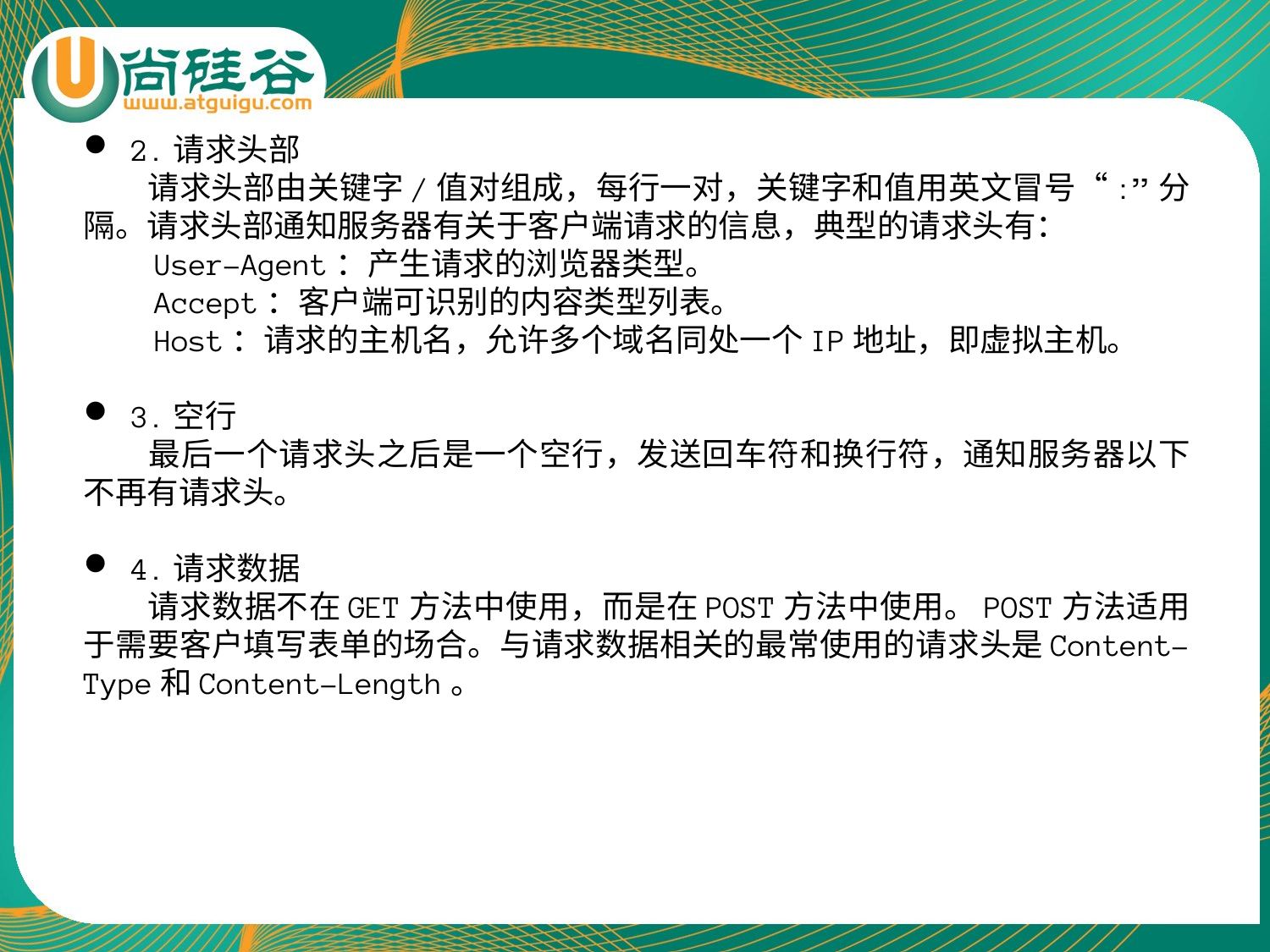

2.请求头部
　　请求头部由关键字/值对组成，每行一对，关键字和值用英文冒号“:”分隔。请求头部通知服务器有关于客户端请求的信息，典型的请求头有：
　　User-Agent：产生请求的浏览器类型。
　　Accept：客户端可识别的内容类型列表。
　　Host：请求的主机名，允许多个域名同处一个IP地址，即虚拟主机。

3.空行
　　最后一个请求头之后是一个空行，发送回车符和换行符，通知服务器以下不再有请求头。

4.请求数据
　　请求数据不在GET方法中使用，而是在POST方法中使用。POST方法适用于需要客户填写表单的场合。与请求数据相关的最常使用的请求头是Content-Type和Content-Length。